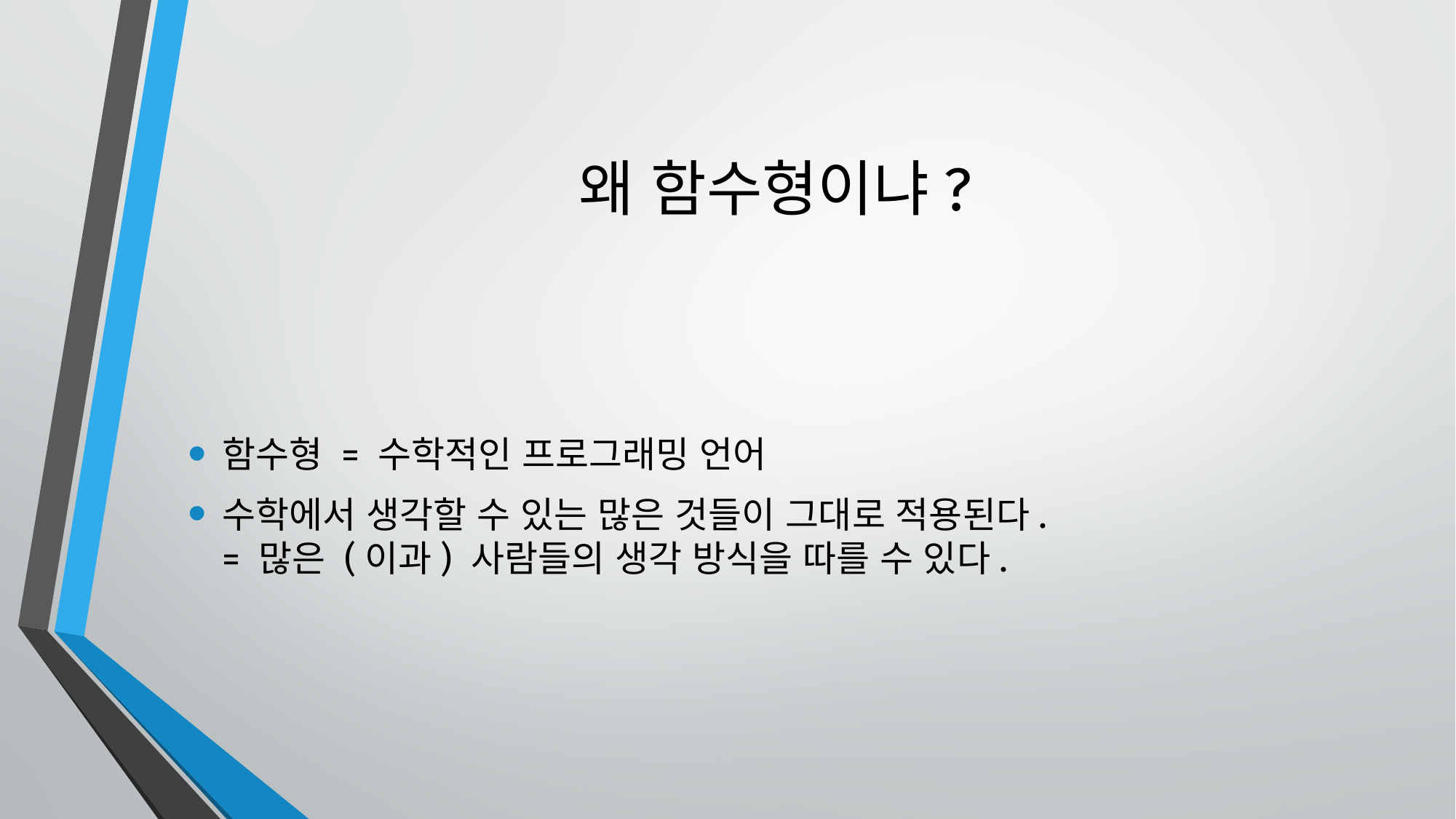

# 왜 함수형이냐?
함수형 = 수학적인 프로그래밍 언어
수학에서 생각할 수 있는 많은 것들이 그대로 적용된다.
= 많은 (이과) 사람들의 생각 방식을 따를 수 있다.